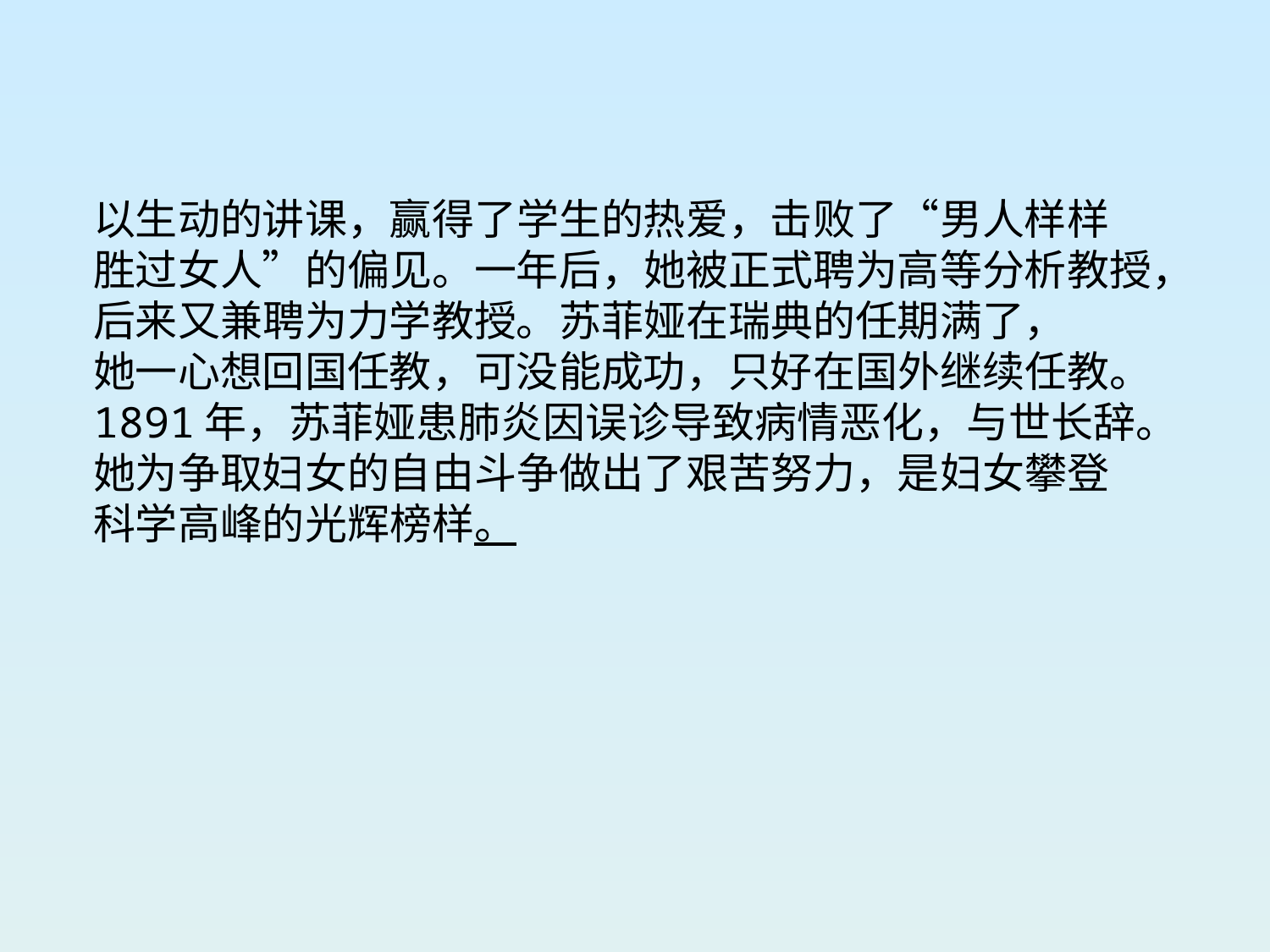

以生动的讲课，赢得了学生的热爱，击败了“男人样样
胜过女人”的偏见。一年后，她被正式聘为高等分析教授，
后来又兼聘为力学教授。苏菲娅在瑞典的任期满了，
她一心想回国任教，可没能成功，只好在国外继续任教。
1891年，苏菲娅患肺炎因误诊导致病情恶化，与世长辞。
她为争取妇女的自由斗争做出了艰苦努力，是妇女攀登
科学高峰的光辉榜样。